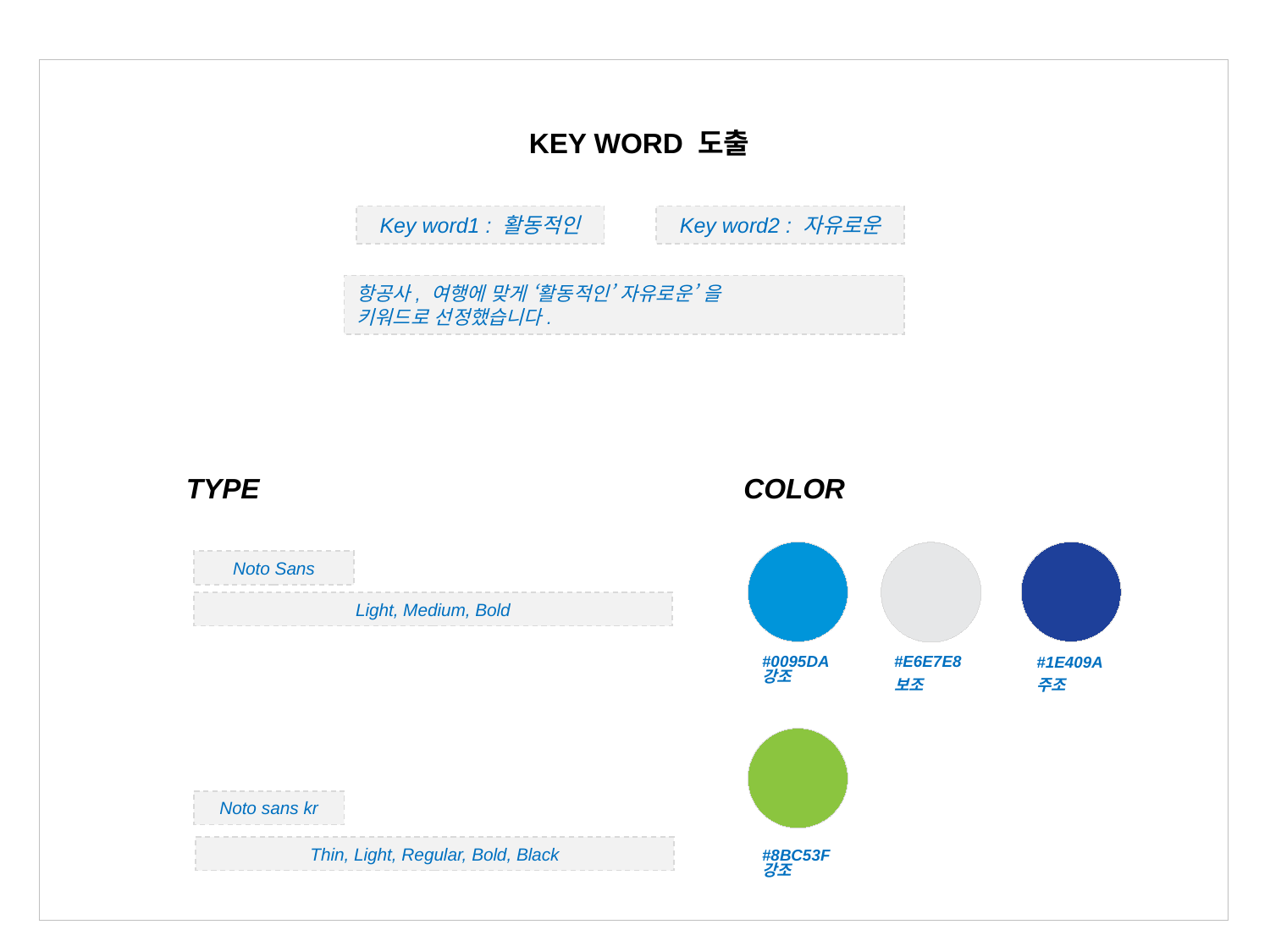

KEY WORD 도출
Key word1 : 활동적인
Key word2 : 자유로운
항공사, 여행에 맞게 ‘활동적인’ 자유로운’ 을
키워드로 선정했습니다.
TYPE
COLOR

Noto Sans
Light, Medium, Bold
#0095DA강조
#E6E7E8
보조
#1E409A
주조

Noto sans kr
Thin, Light, Regular, Bold, Black
#8BC53F강조